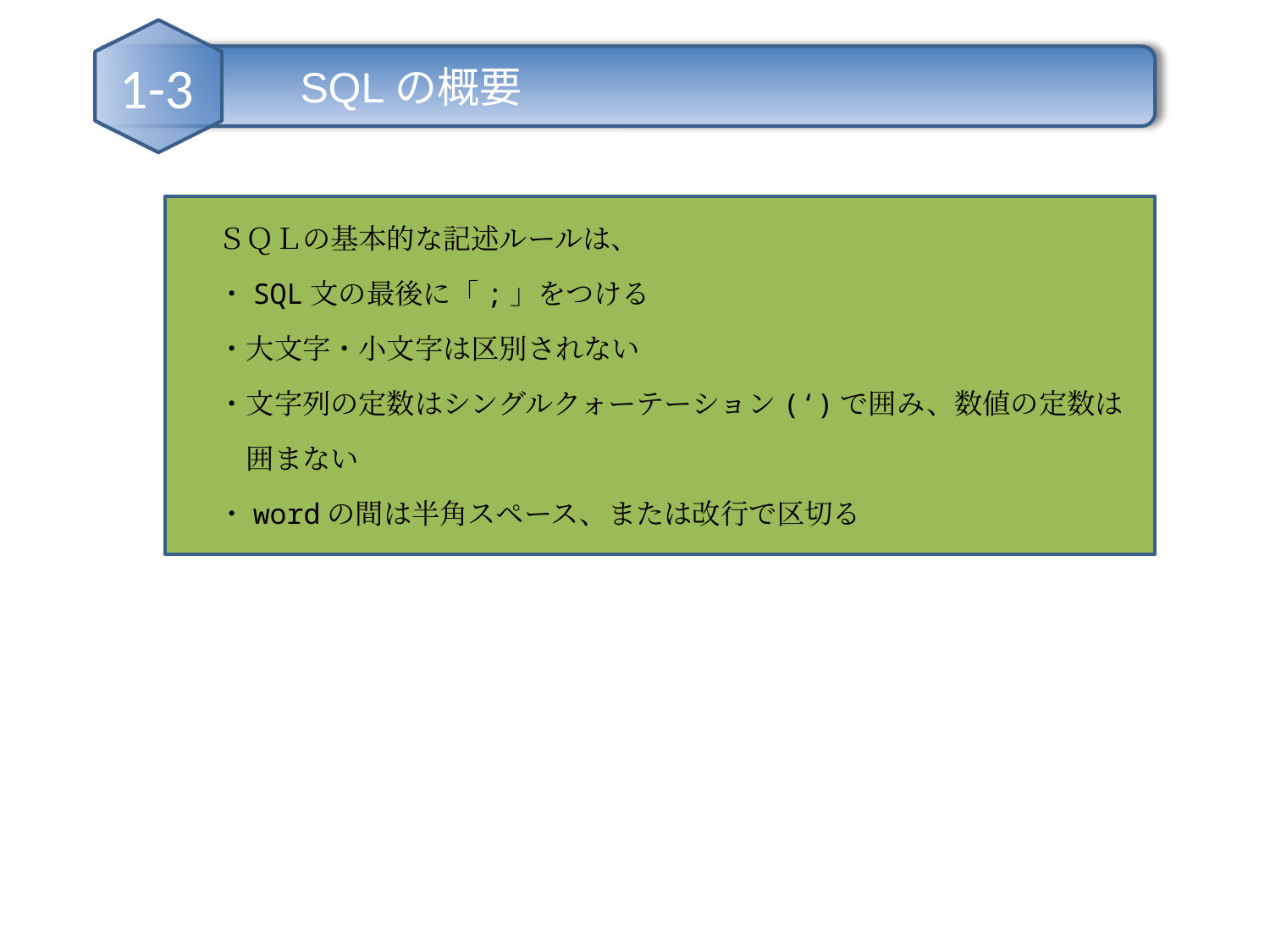

SQLの概要
1-3
　ＳＱＬの基本的な記述ルールは、
　・SQL文の最後に「;」をつける
　・大文字・小文字は区別されない
　・文字列の定数はシングルクォーテーション(‘)で囲み、数値の定数は
　　囲まない
　・wordの間は半角スペース、または改行で区切る